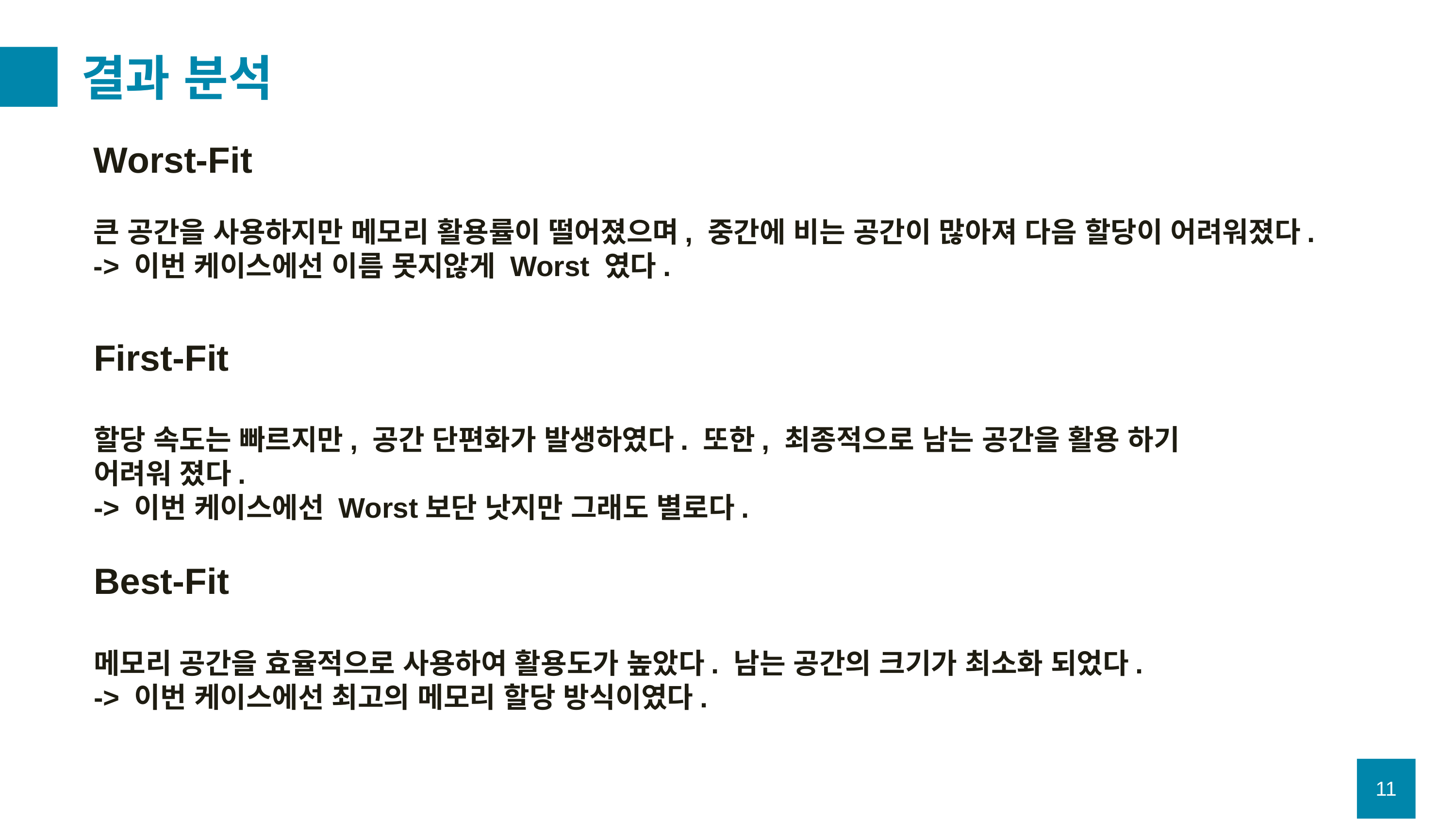

# 결과 분석
Worst-Fit

큰 공간을 사용하지만 메모리 활용률이 떨어졌으며, 중간에 비는 공간이 많아져 다음 할당이 어려워졌다.
-> 이번 케이스에선 이름 못지않게 Worst 였다.
First-Fit

할당 속도는 빠르지만, 공간 단편화가 발생하였다. 또한, 최종적으로 남는 공간을 활용 하기 어려워 졌다.
-> 이번 케이스에선 Worst보단 낫지만 그래도 별로다.

Best-Fit

메모리 공간을 효율적으로 사용하여 활용도가 높았다. 남는 공간의 크기가 최소화 되었다.
-> 이번 케이스에선 최고의 메모리 할당 방식이였다.

11